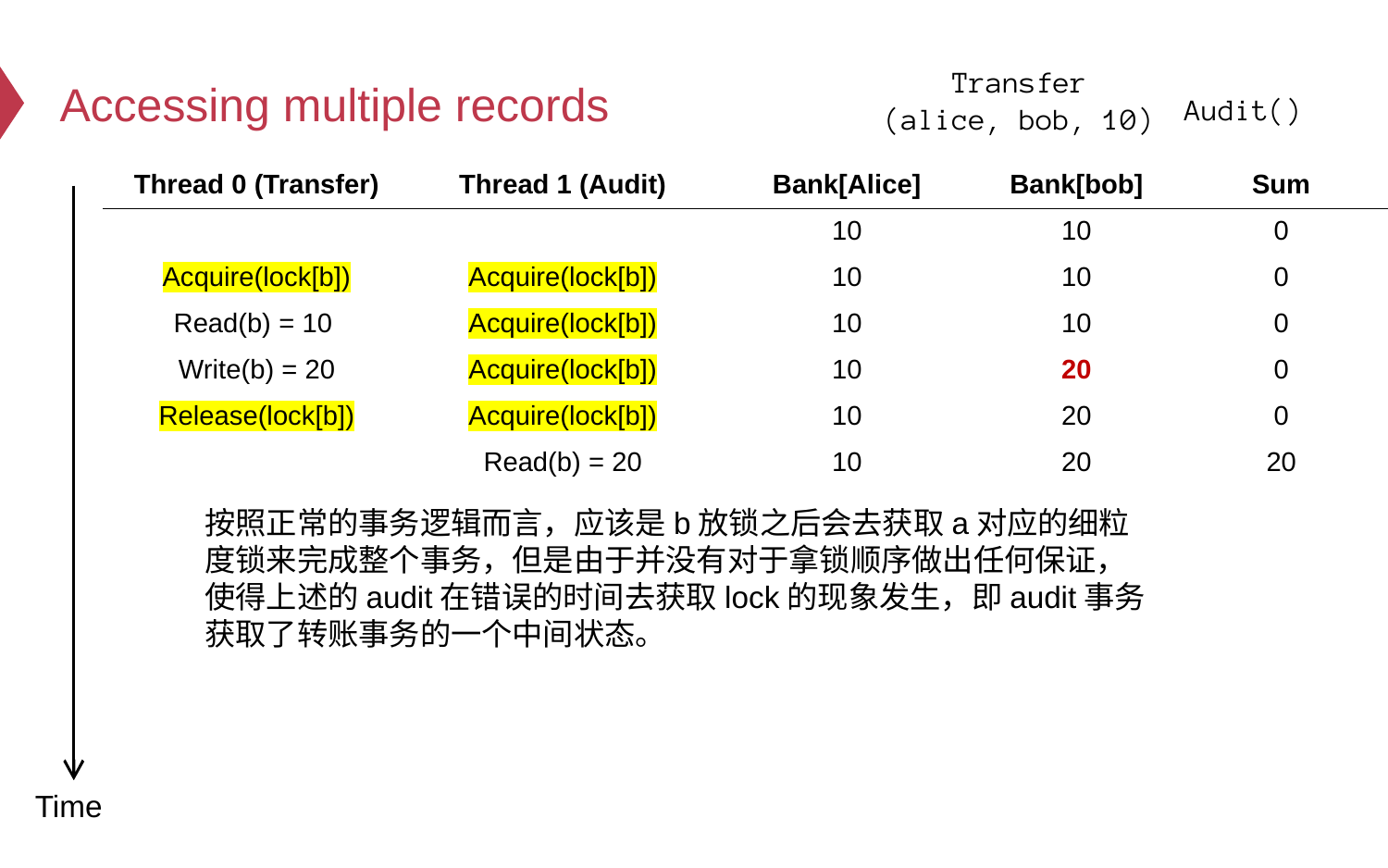

# Accessing multiple records
Transfer
(alice, bob, 10)
Audit()
| Thread 0 (Transfer) | Thread 1 (Audit) | Bank[Alice] | Bank[bob] | Sum |
| --- | --- | --- | --- | --- |
|  |  | 10 | 10 | 0 |
| Acquire(lock[b]) | Acquire(lock[b]) | 10 | 10 | 0 |
| Read(b) = 10 | Acquire(lock[b]) | 10 | 10 | 0 |
| Write(b) = 20 | Acquire(lock[b]) | 10 | 20 | 0 |
| Release(lock[b]) | Acquire(lock[b]) | 10 | 20 | 0 |
|  | Read(b) = 20 | 10 | 20 | 20 |
|  |  |  |  |  |
|  |  |  |  |  |
|  |  |  |  |  |
|  |  |  |  |  |
|  |  |  |  |  |
|  |  |  |  |  |
按照正常的事务逻辑而言，应该是b放锁之后会去获取a对应的细粒度锁来完成整个事务，但是由于并没有对于拿锁顺序做出任何保证，使得上述的audit在错误的时间去获取lock的现象发生，即audit事务获取了转账事务的一个中间状态。
Time